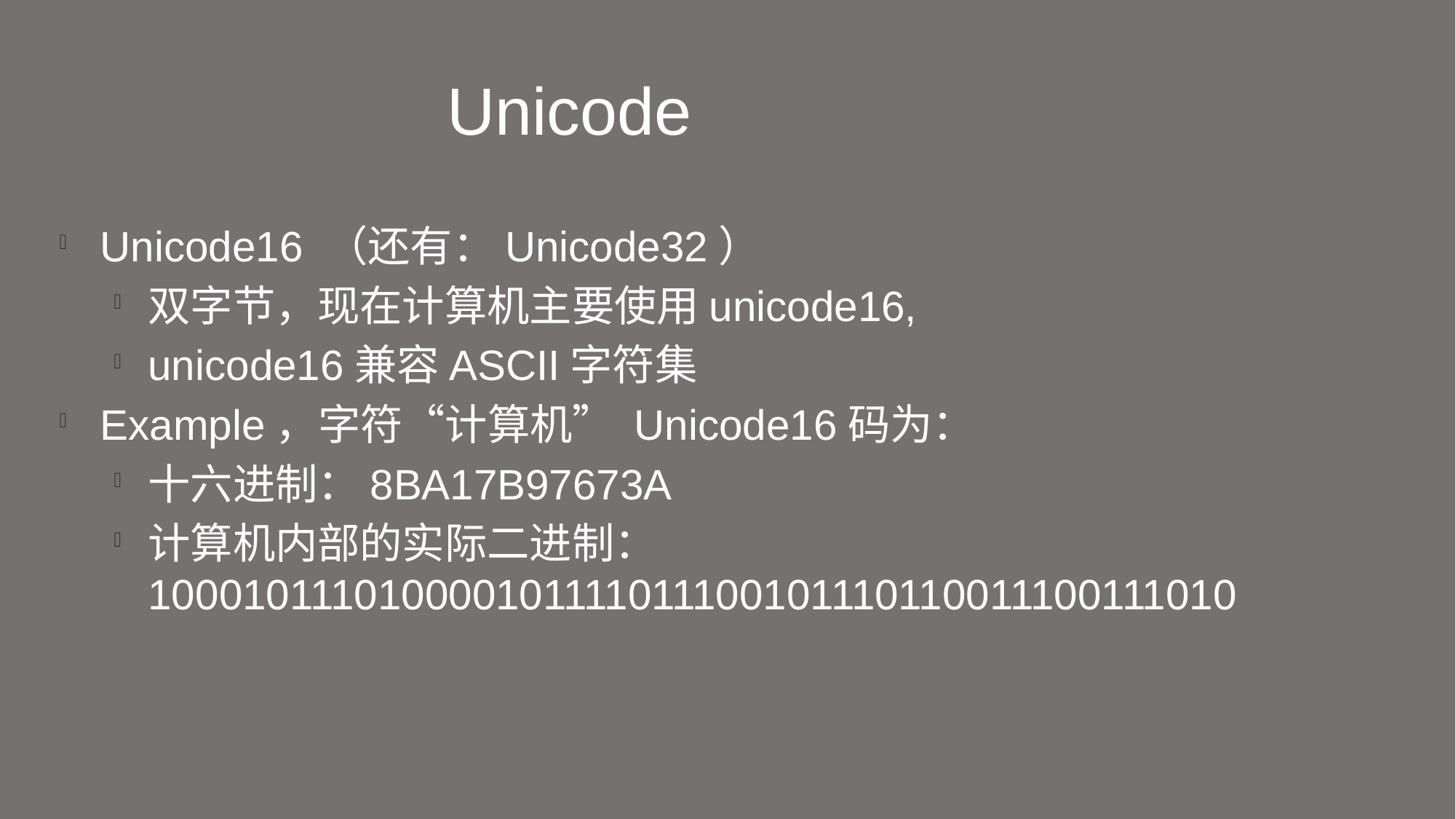

Unicode
Unicode16 （还有：Unicode32）
双字节，现在计算机主要使用unicode16,
unicode16兼容ASCII字符集
Example，字符“计算机” Unicode16码为：
十六进制：8BA17B97673A
计算机内部的实际二进制：100010111010000101111011100101110110011100111010